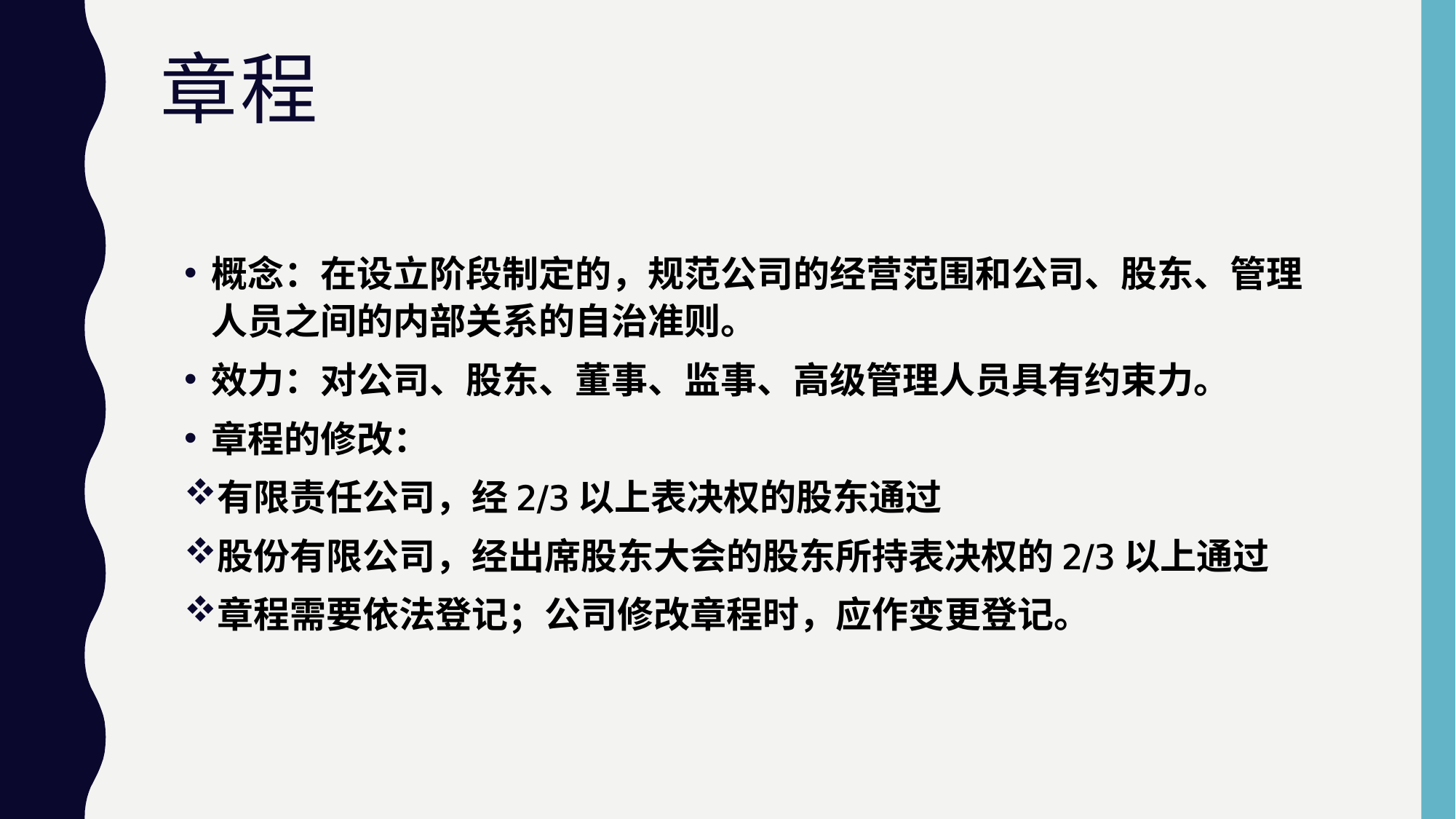

# 章程
概念：在设立阶段制定的，规范公司的经营范围和公司、股东、管理人员之间的内部关系的自治准则。
效力：对公司、股东、董事、监事、高级管理人员具有约束力。
章程的修改：
有限责任公司，经2/3以上表决权的股东通过
股份有限公司，经出席股东大会的股东所持表决权的2/3以上通过
章程需要依法登记；公司修改章程时，应作变更登记。